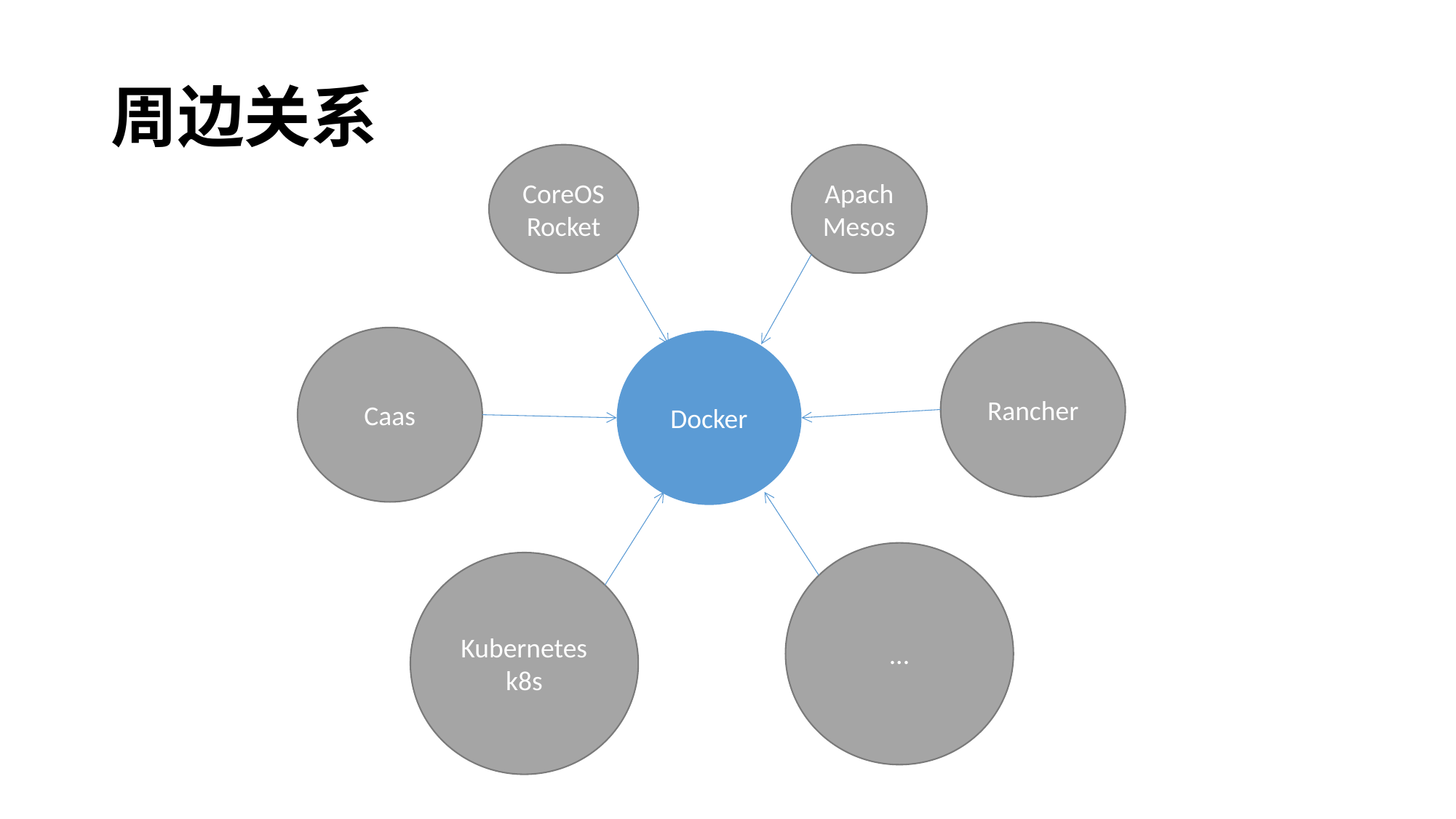

# 周边关系
CoreOS
Rocket
Apach
Mesos
Rancher
Caas
Docker
...
Kubernetes
k8s